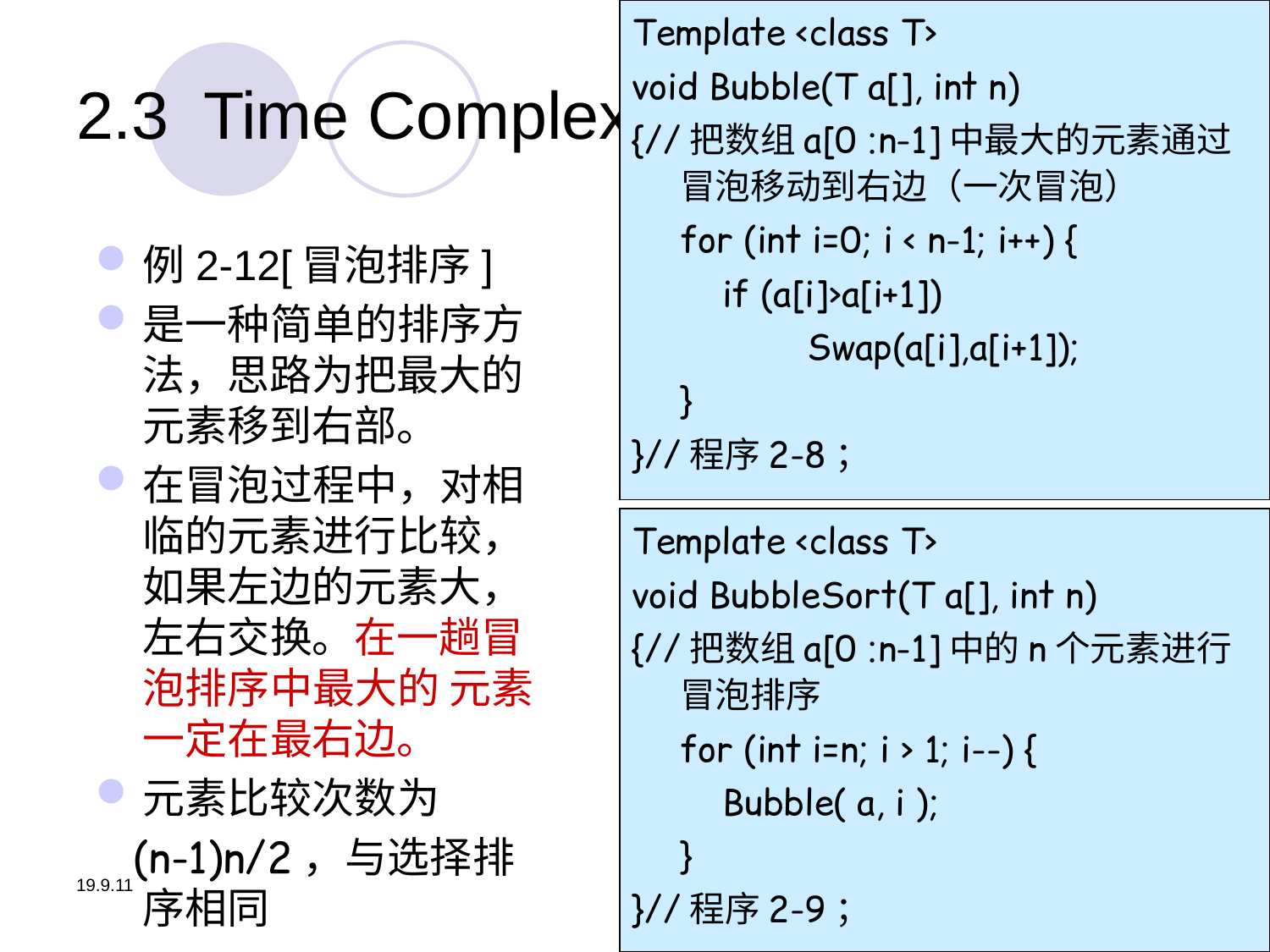

Template <class T>
void Bubble(T a[], int n)
{//把数组a[0 :n-1]中最大的元素通过冒泡移动到右边（一次冒泡）
	for (int i=0; i < n-1; i++) {
	    if (a[i]>a[i+1])
 		Swap(a[i],a[i+1]);
	}
}//程序2-8；
# 2.3	Time Complexity
例2-12[冒泡排序]
是一种简单的排序方法，思路为把最大的元素移到右部。
在冒泡过程中，对相临的元素进行比较，如果左边的元素大，左右交换。在一趟冒泡排序中最大的 元素一定在最右边。
元素比较次数为
   (n-1)n/2，与选择排序相同
Template <class T>
void BubbleSort(T a[], int n)
{//把数组a[0 :n-1]中的n个元素进行冒泡排序
	for (int i=n; i > 1; i--) {
	    Bubble( a, i );
	}
}//程序2-9；
19.9.11
34